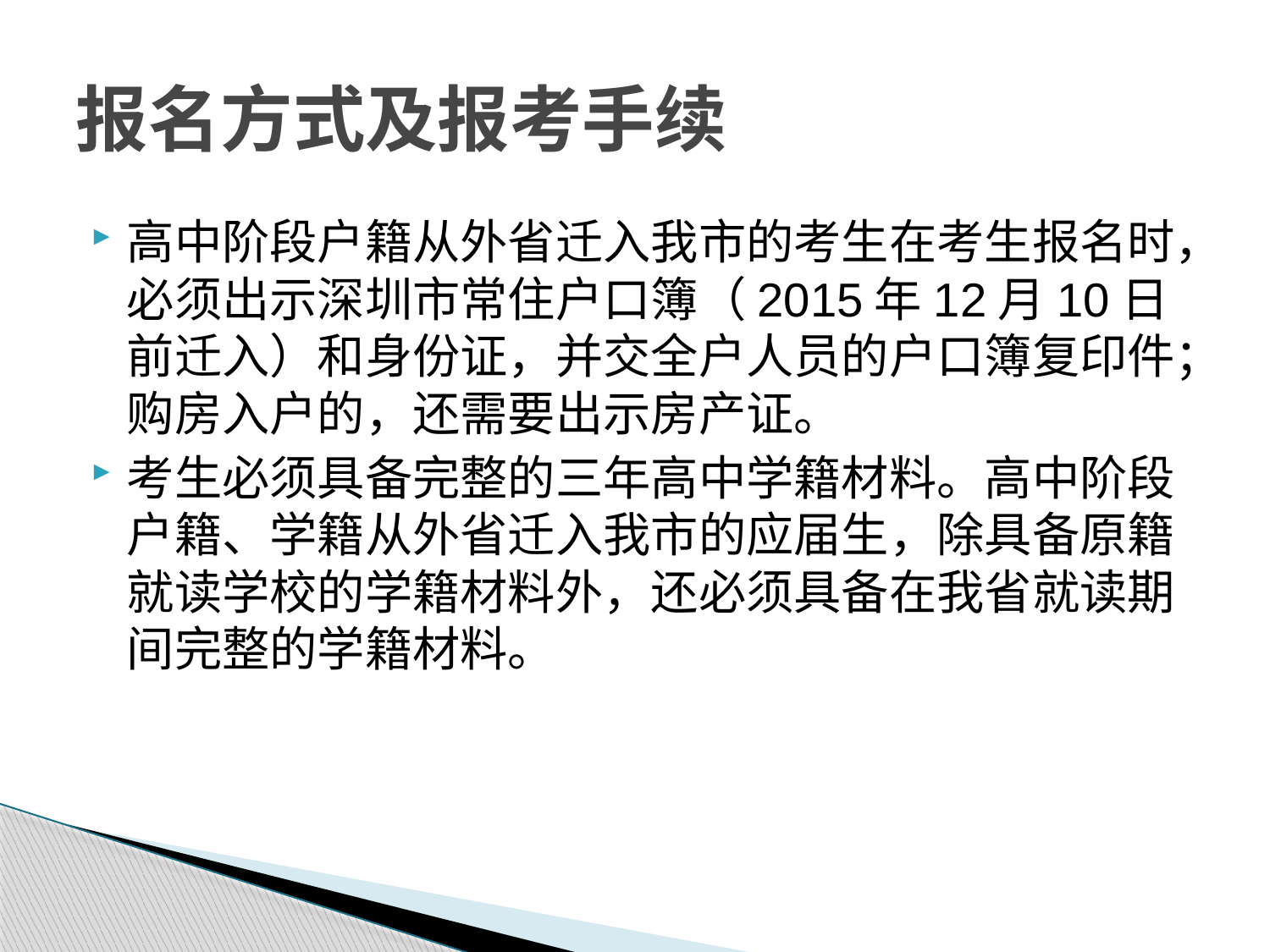

# 报名方式及报考手续
高中阶段户籍从外省迁入我市的考生在考生报名时，必须出示深圳市常住户口簿（2015年12月10日前迁入）和身份证，并交全户人员的户口簿复印件；购房入户的，还需要出示房产证。
考生必须具备完整的三年高中学籍材料。高中阶段户籍、学籍从外省迁入我市的应届生，除具备原籍就读学校的学籍材料外，还必须具备在我省就读期间完整的学籍材料。